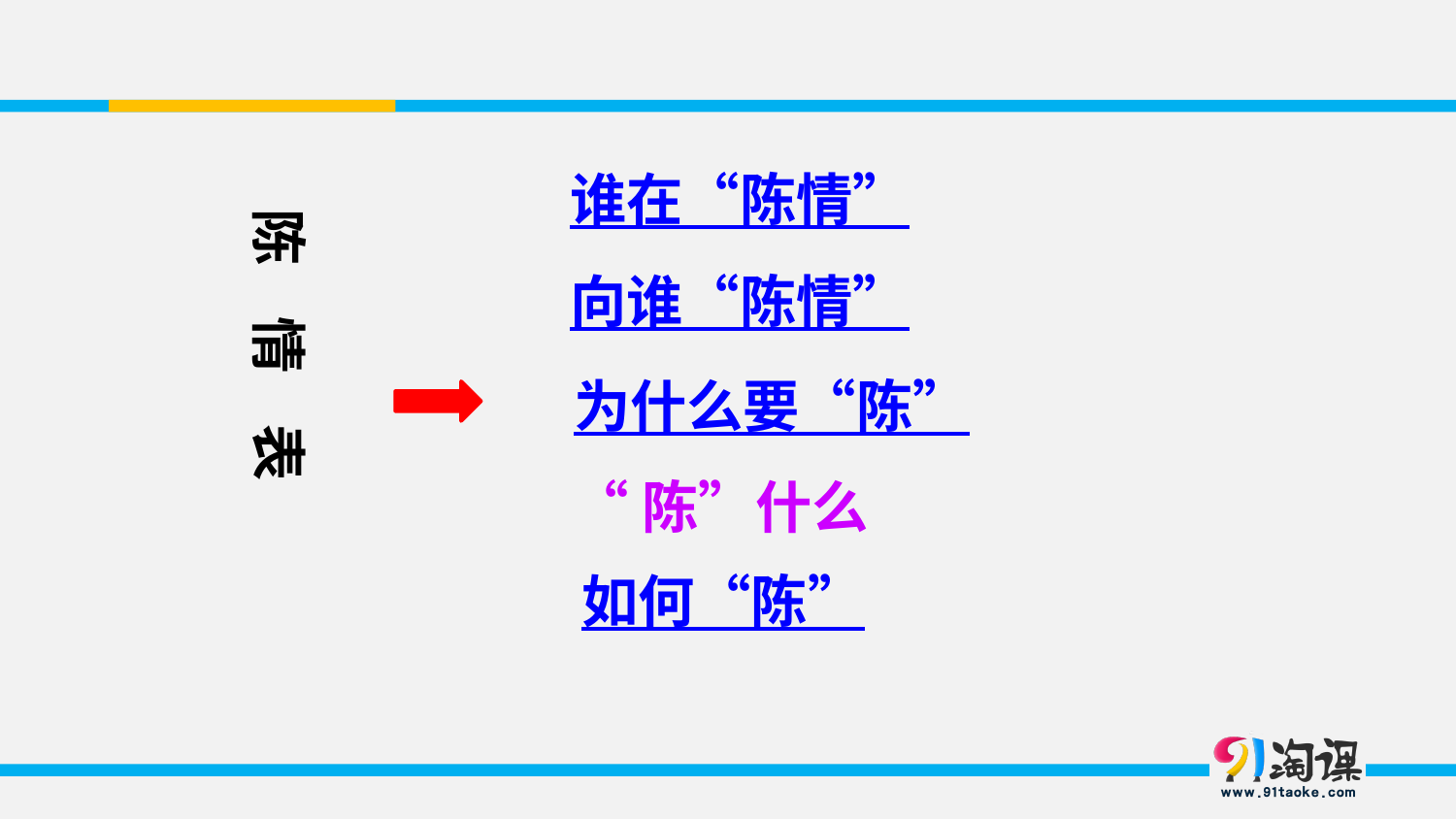

谁在“陈情”
陈    情    表
向谁“陈情”
为什么要“陈”

“陈”什么
如何“陈”